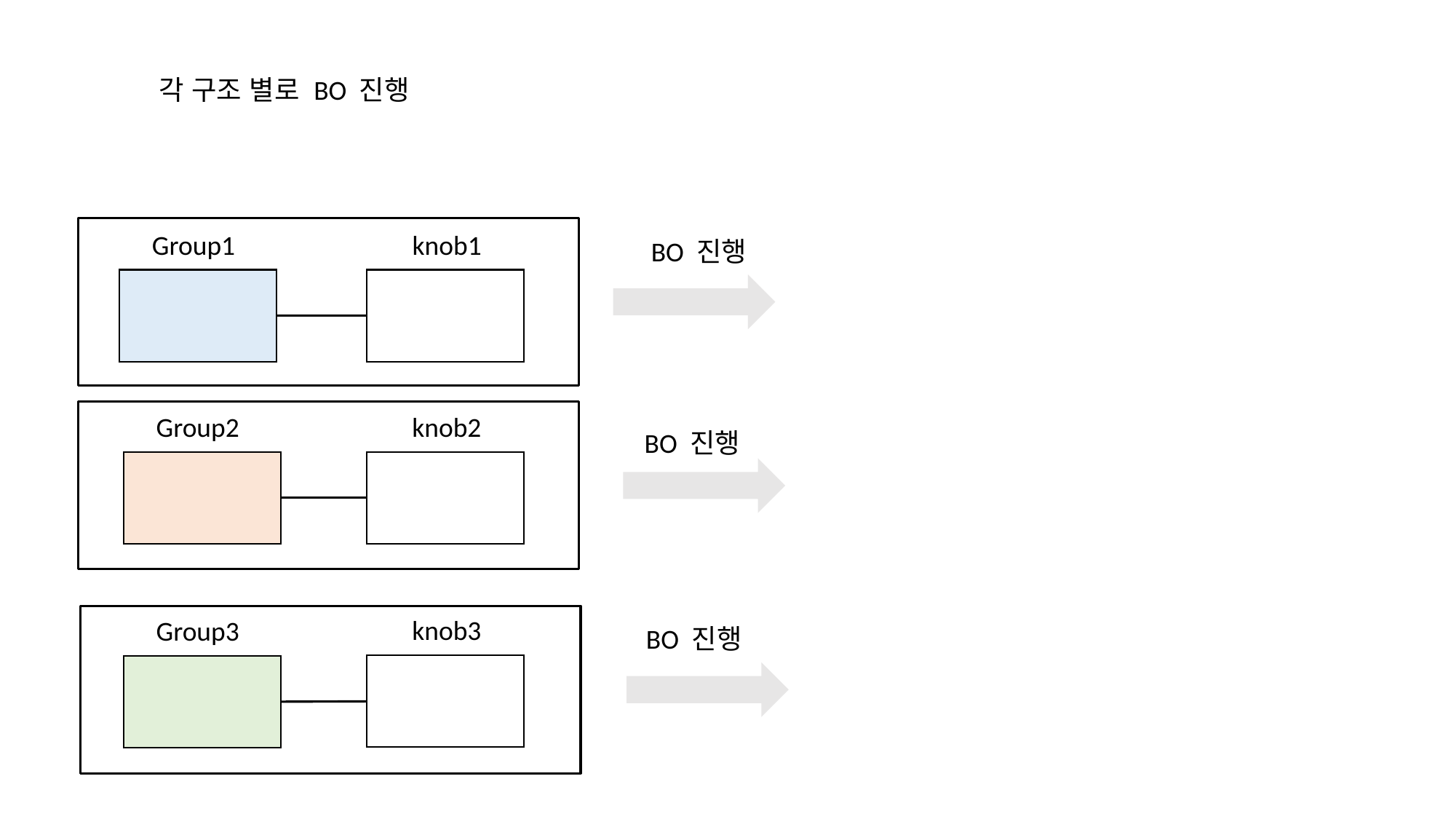

각 구조 별로 BO 진행

Group1

knob1

Group2

knob2

knob3

Group3

BO 진행

BO 진행

BO 진행